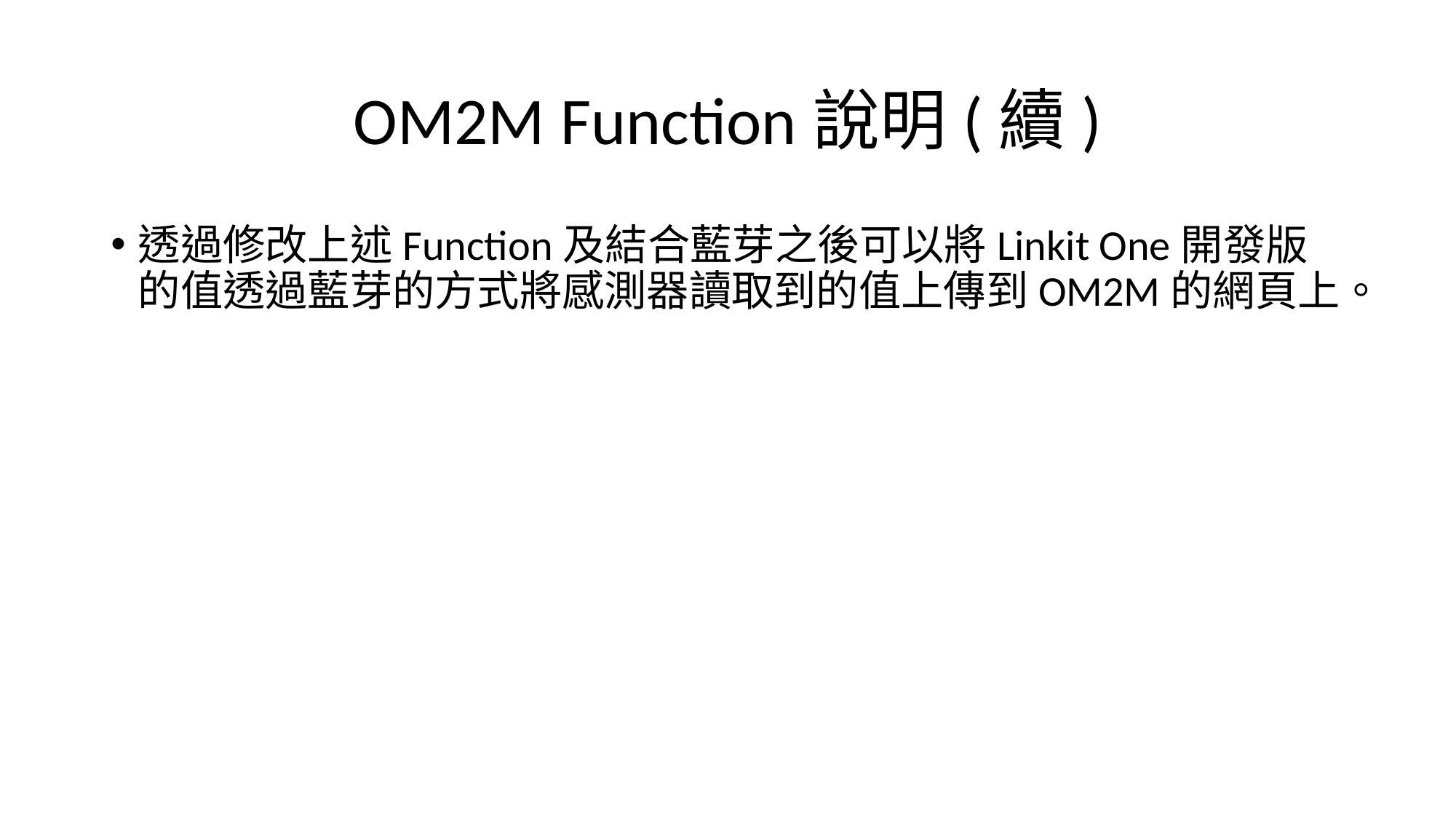

# OM2M Function說明(續)
透過修改上述Function及結合藍芽之後可以將Linkit One開發版的值透過藍芽的方式將感測器讀取到的值上傳到OM2M的網頁上。